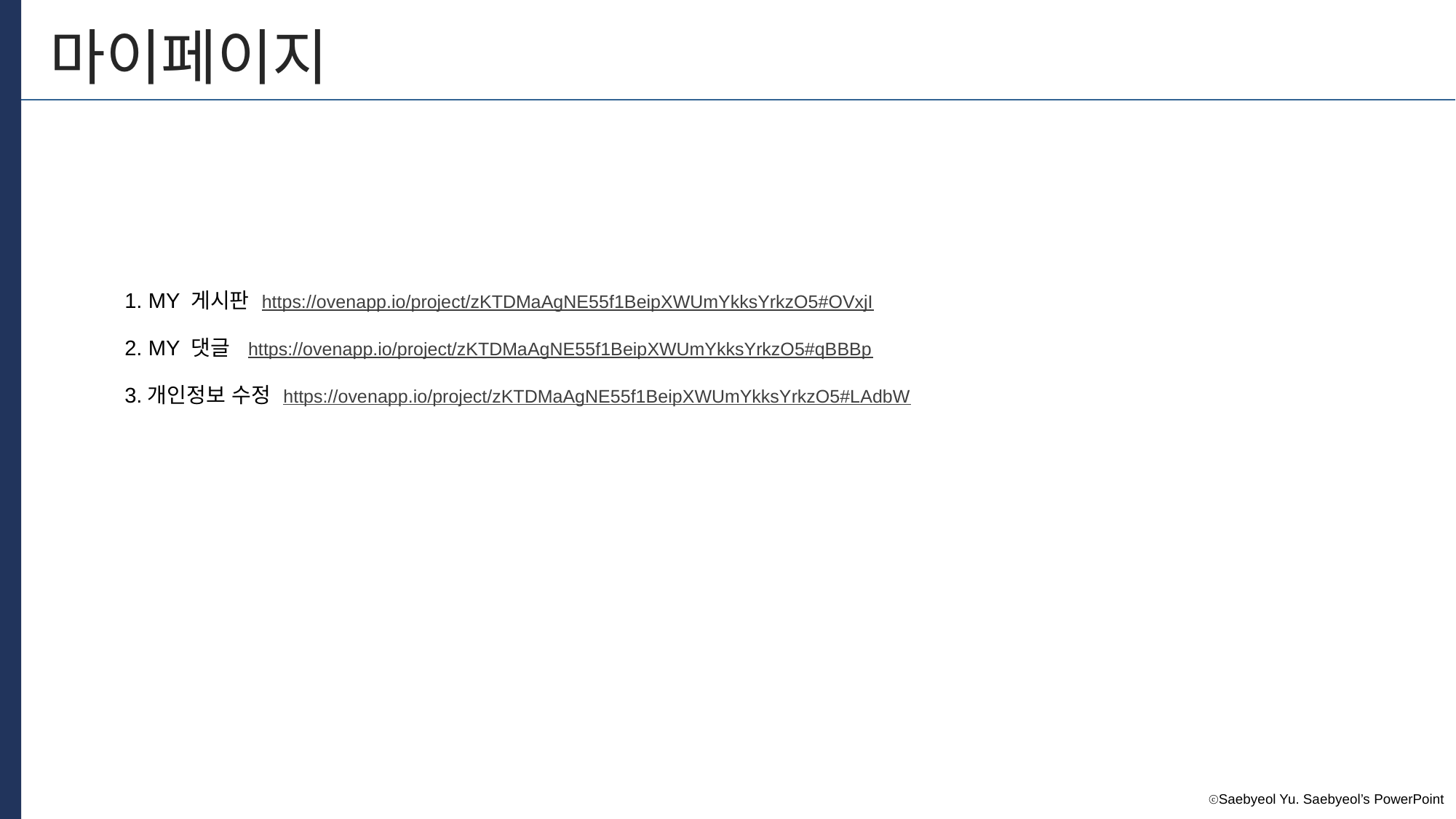

마이페이지
| 1. MY 게시판 https://ovenapp.io/project/zKTDMaAgNE55f1BeipXWUmYkksYrkzO5#OVxjI |
| --- |
| 2. MY 댓글 https://ovenapp.io/project/zKTDMaAgNE55f1BeipXWUmYkksYrkzO5#qBBBp |
| 3.개인정보 수정 https://ovenapp.io/project/zKTDMaAgNE55f1BeipXWUmYkksYrkzO5#LAdbW |